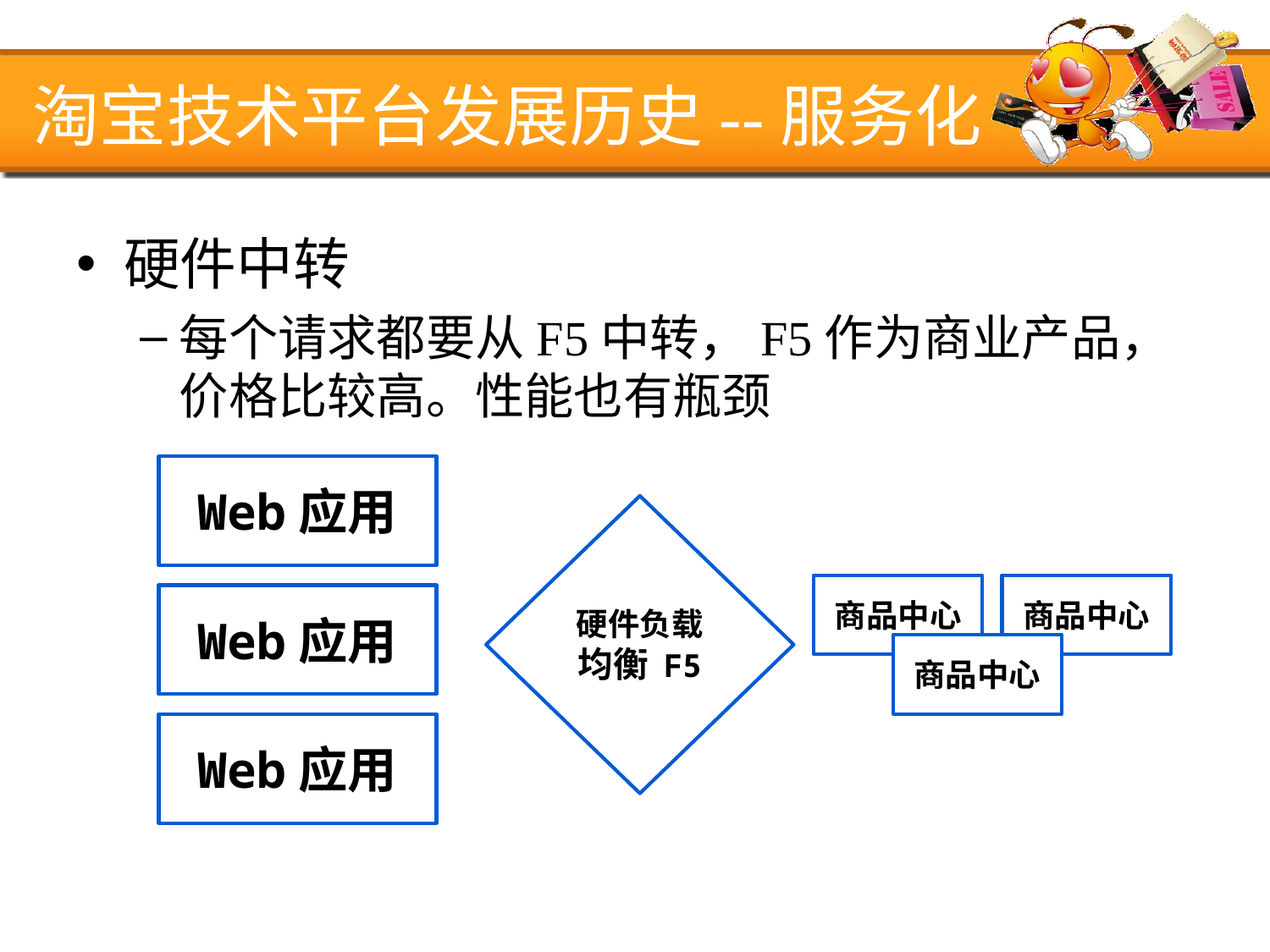

# 淘宝技术平台发展历史--服务化
硬件中转
每个请求都要从F5中转，F5作为商业产品，价格比较高。性能也有瓶颈

Web应用
硬件负载均衡 F5
商品中心
商品中心
Web应用
商品中心
Web应用